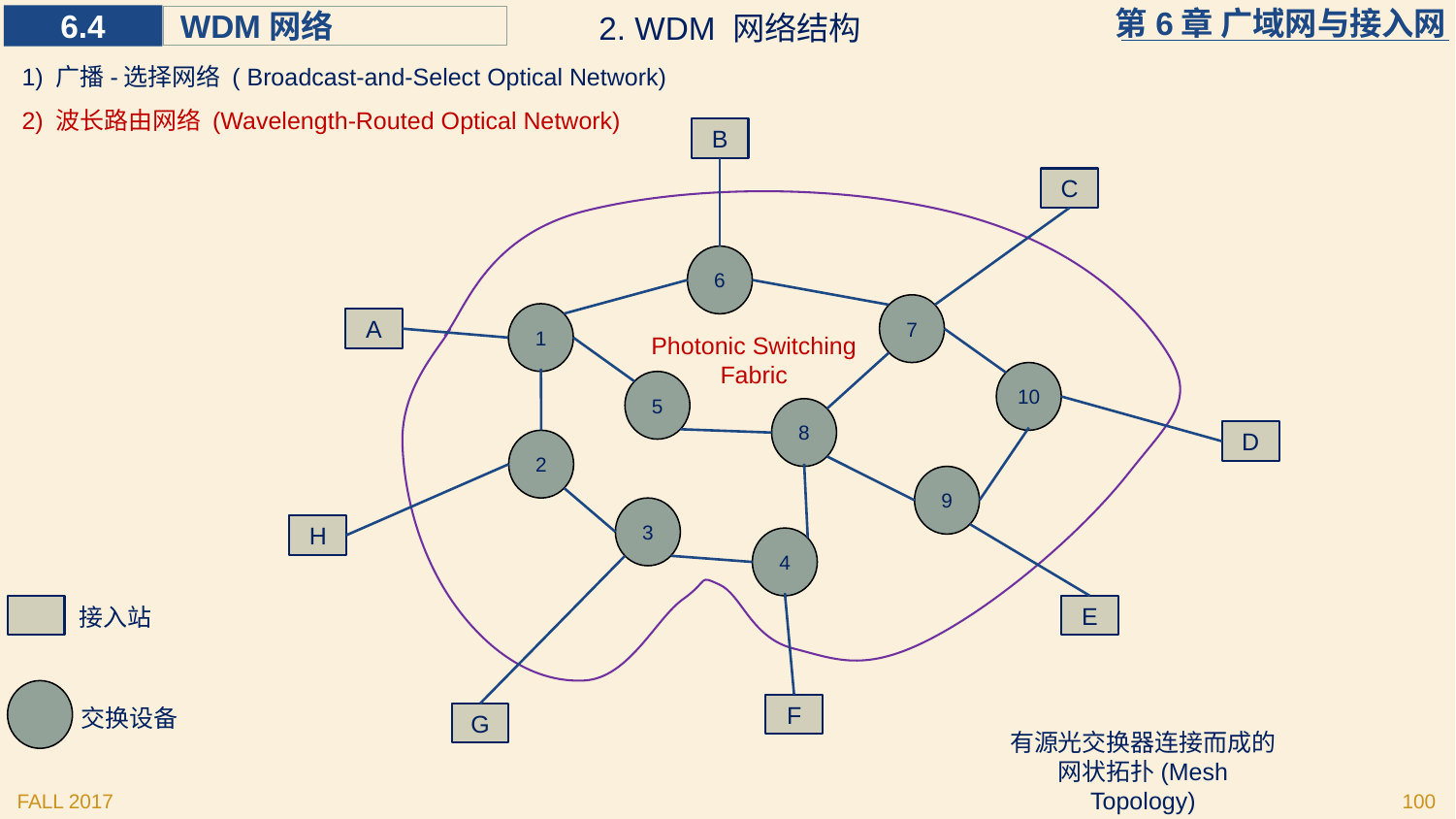

2. WDM 网络结构
1) 广播-选择网络 ( Broadcast-and-Select Optical Network)
2) 波长路由网络 (Wavelength-Routed Optical Network)
B
C

6
7
1
10
5
8
2
9
3
4
A
Photonic Switching
Fabric
D
H
接入站

E

F
交换设备
G
有源光交换器连接而成的网状拓扑(Mesh Topology)